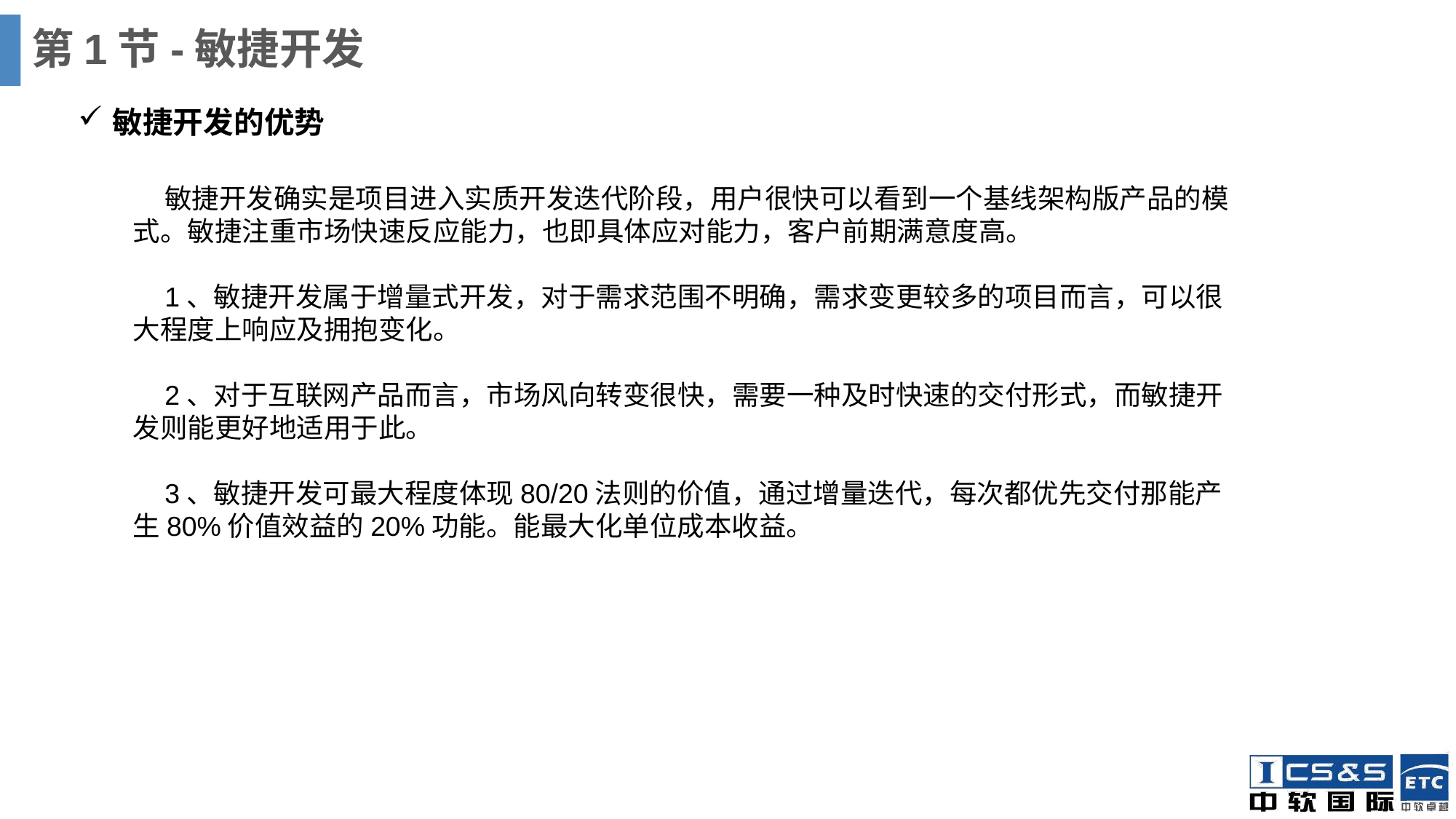

# 第1节-敏捷开发
敏捷开发的优势
敏捷开发确实是项目进入实质开发迭代阶段，用户很快可以看到一个基线架构版产品的模式。敏捷注重市场快速反应能力，也即具体应对能力，客户前期满意度高。
1、敏捷开发属于增量式开发，对于需求范围不明确，需求变更较多的项目而言，可以很大程度上响应及拥抱变化。
2、对于互联网产品而言，市场风向转变很快，需要一种及时快速的交付形式，而敏捷开发则能更好地适用于此。
3、敏捷开发可最大程度体现80/20法则的价值，通过增量迭代，每次都优先交付那能产生80%价值效益的20%功能。能最大化单位成本收益。